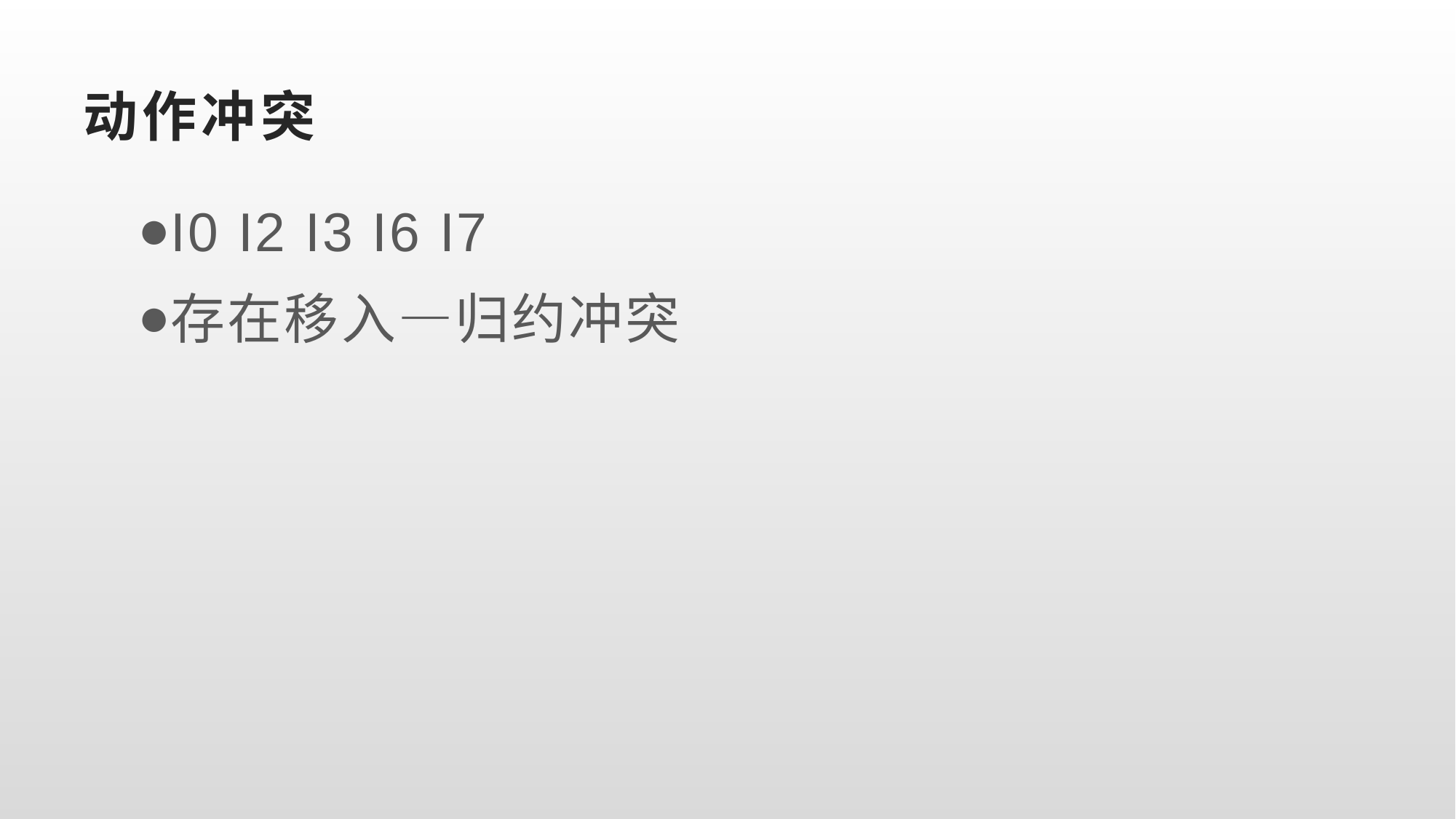

# 动作冲突
I0 I2 I3 I6 I7
存在移入—归约冲突